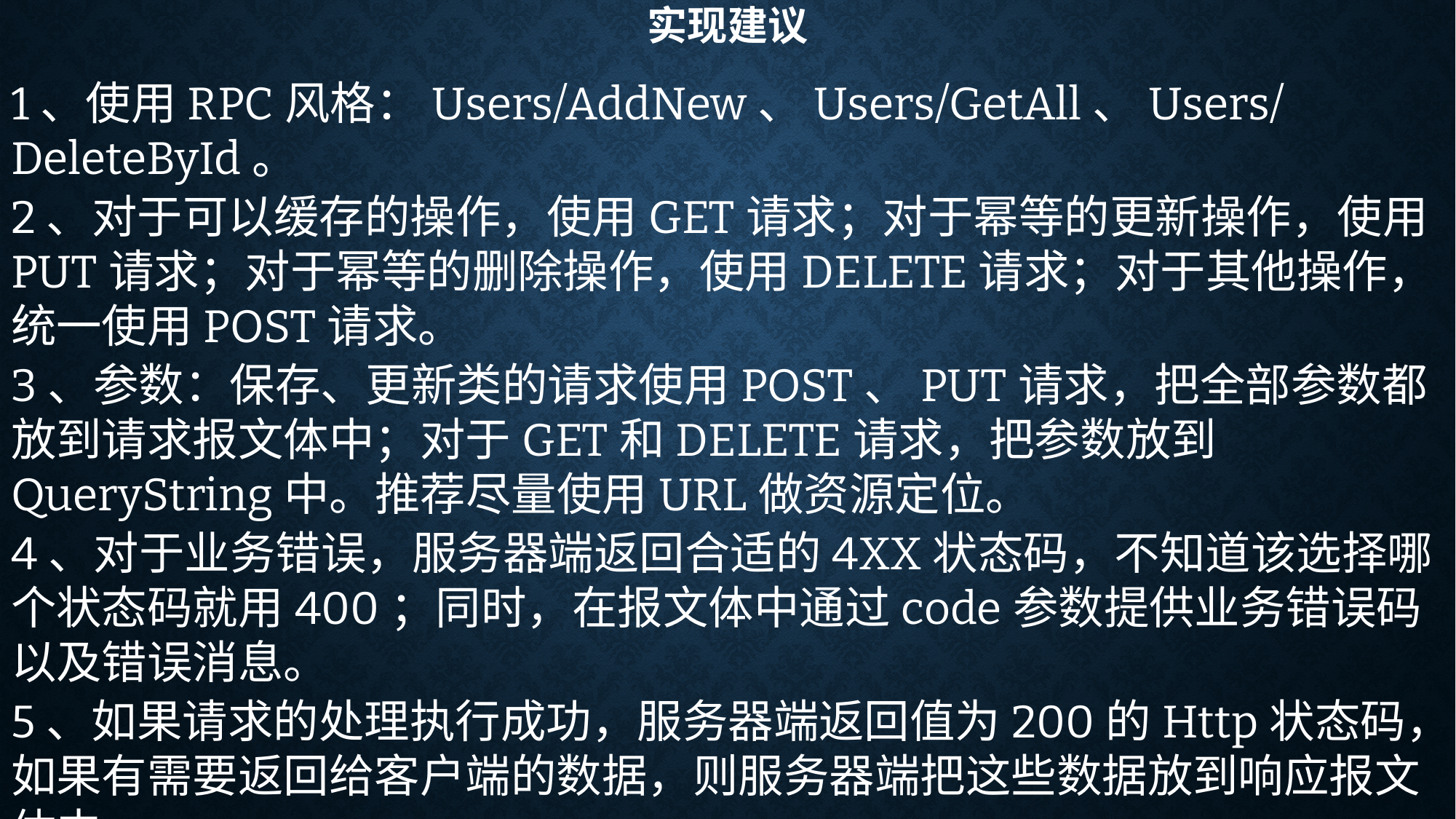

# 实现建议
1、使用RPC风格：Users/AddNew、Users/GetAll、Users/DeleteById。
2、对于可以缓存的操作，使用GET请求；对于幂等的更新操作，使用PUT请求；对于幂等的删除操作，使用DELETE请求；对于其他操作，统一使用POST请求。
3、参数：保存、更新类的请求使用POST、PUT请求，把全部参数都放到请求报文体中；对于GET和DELETE请求，把参数放到QueryString中。推荐尽量使用URL做资源定位。
4、对于业务错误，服务器端返回合适的4XX状态码，不知道该选择哪个状态码就用400；同时，在报文体中通过code参数提供业务错误码以及错误消息。
5、如果请求的处理执行成功，服务器端返回值为200的Http状态码，如果有需要返回给客户端的数据，则服务器端把这些数据放到响应报文体中。